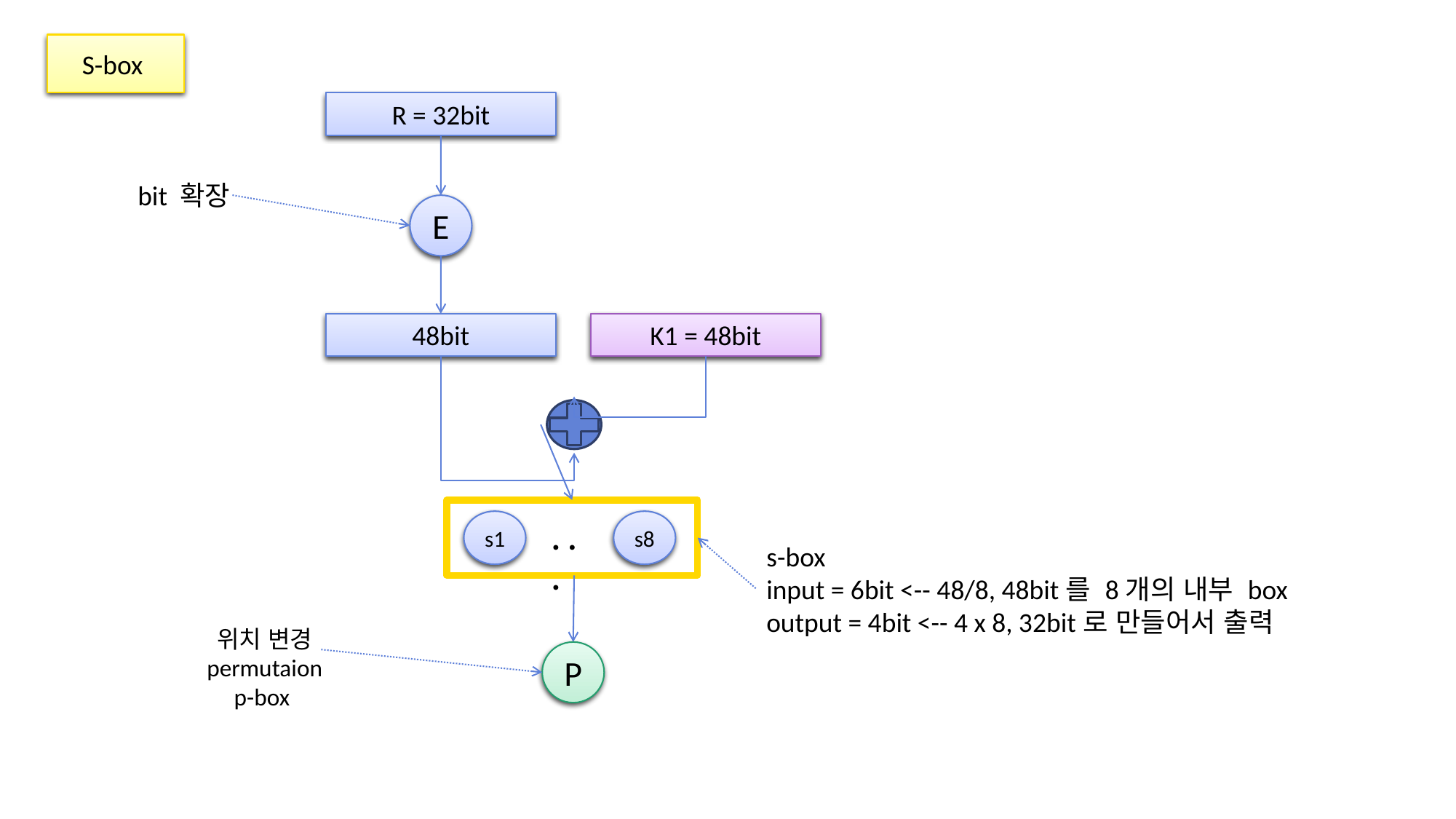

S-box
R = 32bit
bit 확장
E
48bit
K1 = 48bit

s1
. . .
s8
s-box
input = 6bit <-- 48/8, 48bit를 8개의 내부 box
output = 4bit <-- 4 x 8, 32bit로 만들어서 출력
위치 변경
permutaion
p-box
P